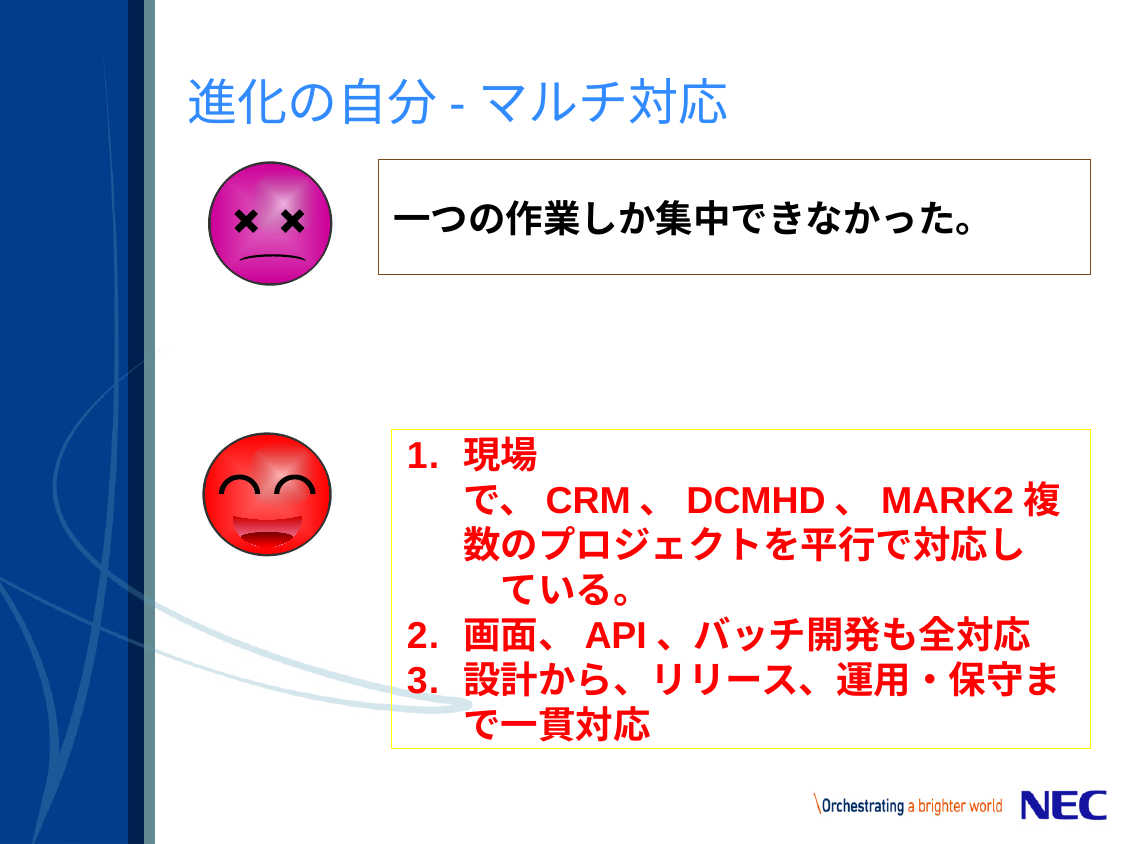

# 進化の自分-マルチ対応
一つの作業しか集中できなかった。

現場で、CRM、DCMHD、MARK2複数のプロジェクトを平行で対応し　　ている。
画面、API、バッチ開発も全対応
設計から、リリース、運用・保守まで一貫対応